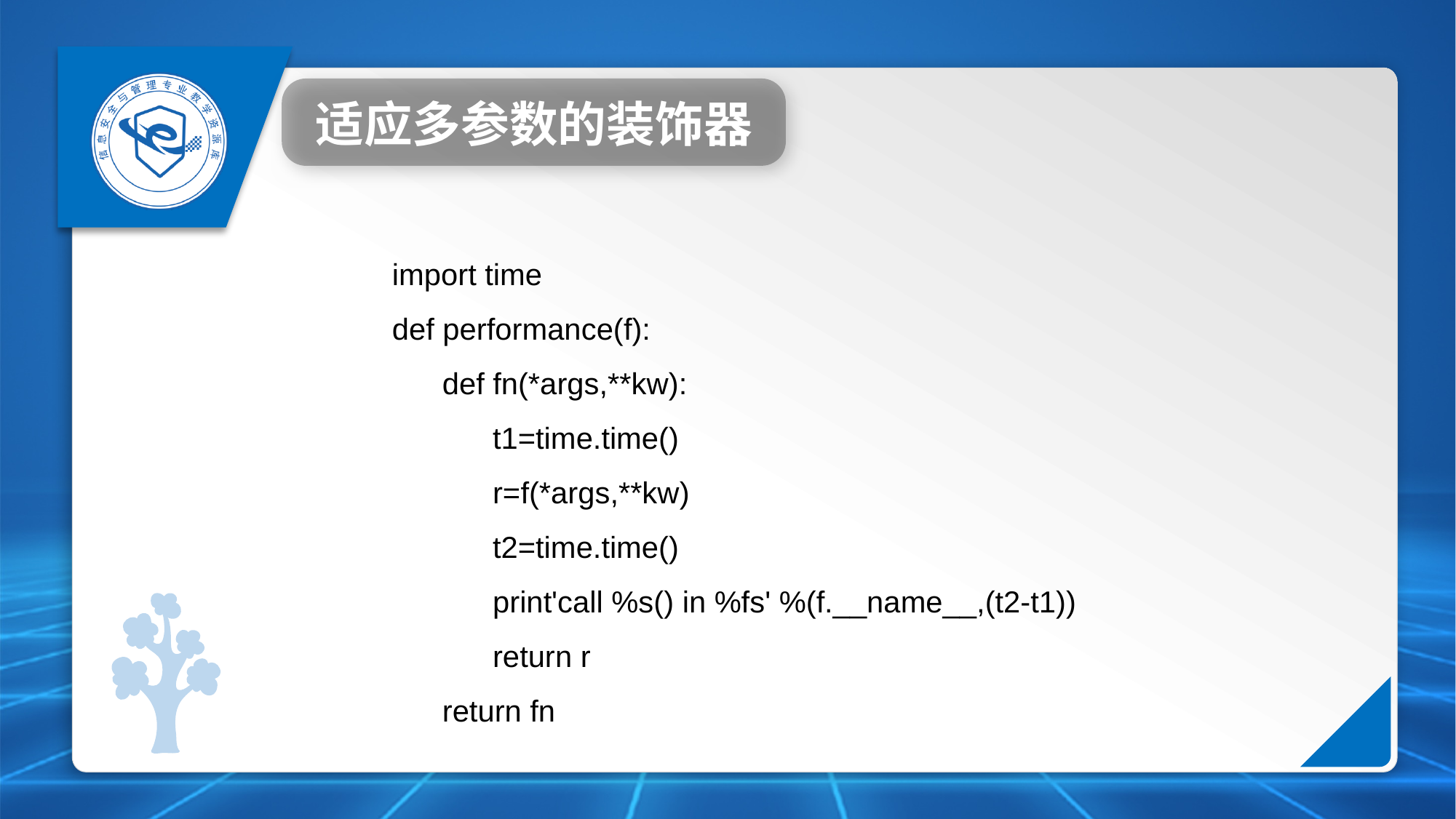

适应多参数的装饰器
import time
def performance(f):
      def fn(*args,**kw):
            t1=time.time()
            r=f(*args,**kw)
            t2=time.time()
            print'call %s() in %fs' %(f.__name__,(t2-t1))
            return r
      return fn